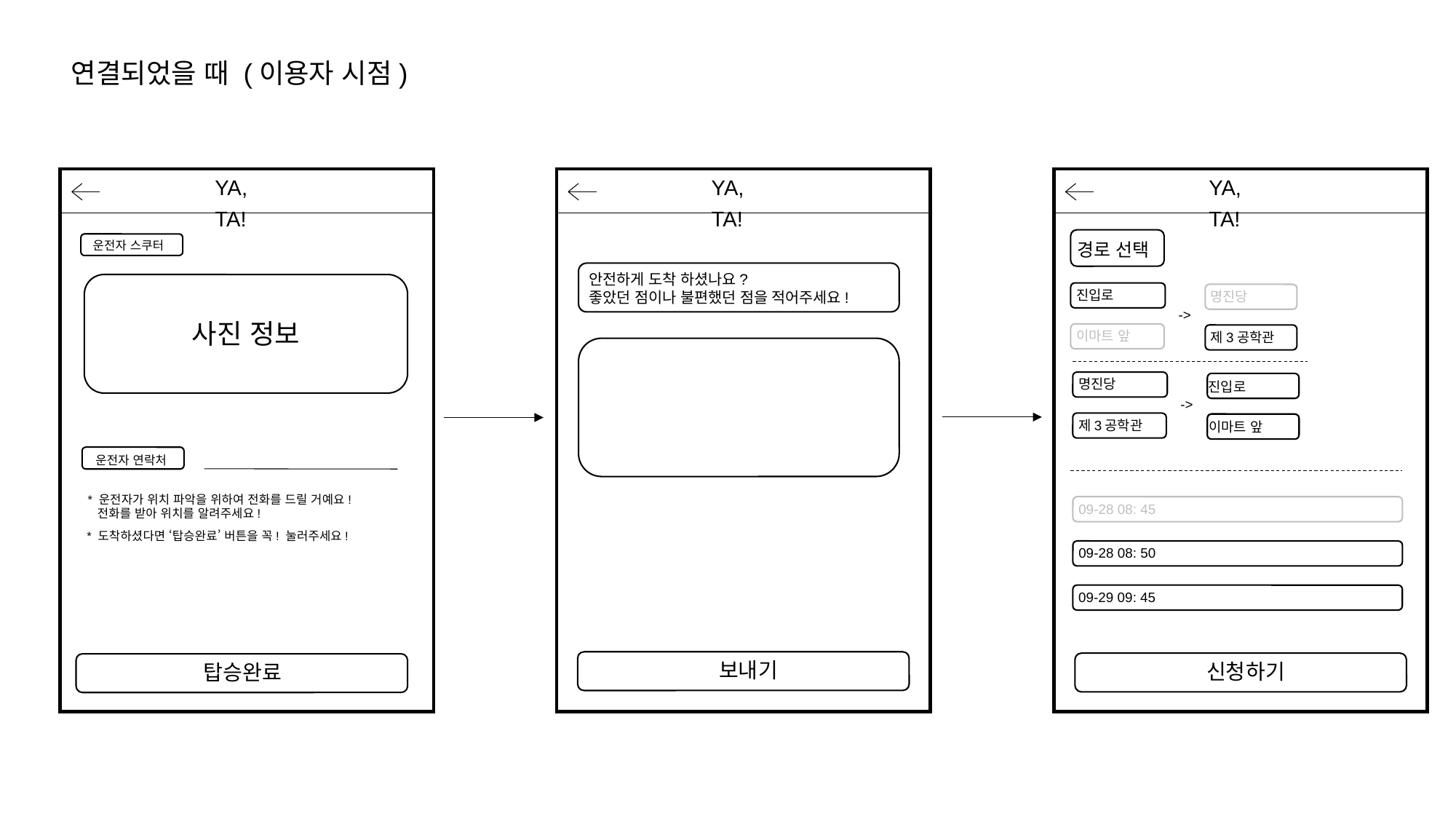

연결되었을 때 (이용자 시점)

YA, TA!

YA, TA!

YA, TA!

운전자 스쿠터
경로 선택

안전하게 도착 하셨나요?
좋았던 점이나 불편했던 점을 적어주세요!

진입로

명진당

->
사진 정보
이마트 앞
제3공학관

명진당

진입로

->
제3공학관
이마트 앞

운전자 연락처
* 운전자가 위치 파악을 위하여 전화를 드릴 거예요!
  전화를 받아 위치를 알려주세요!
09-28 08: 45

* 도착하셨다면 ‘탑승완료’ 버튼을 꼭! 눌러주세요!
09-28 08: 50

09-29 09: 45

보내기

신청하기

탑승완료